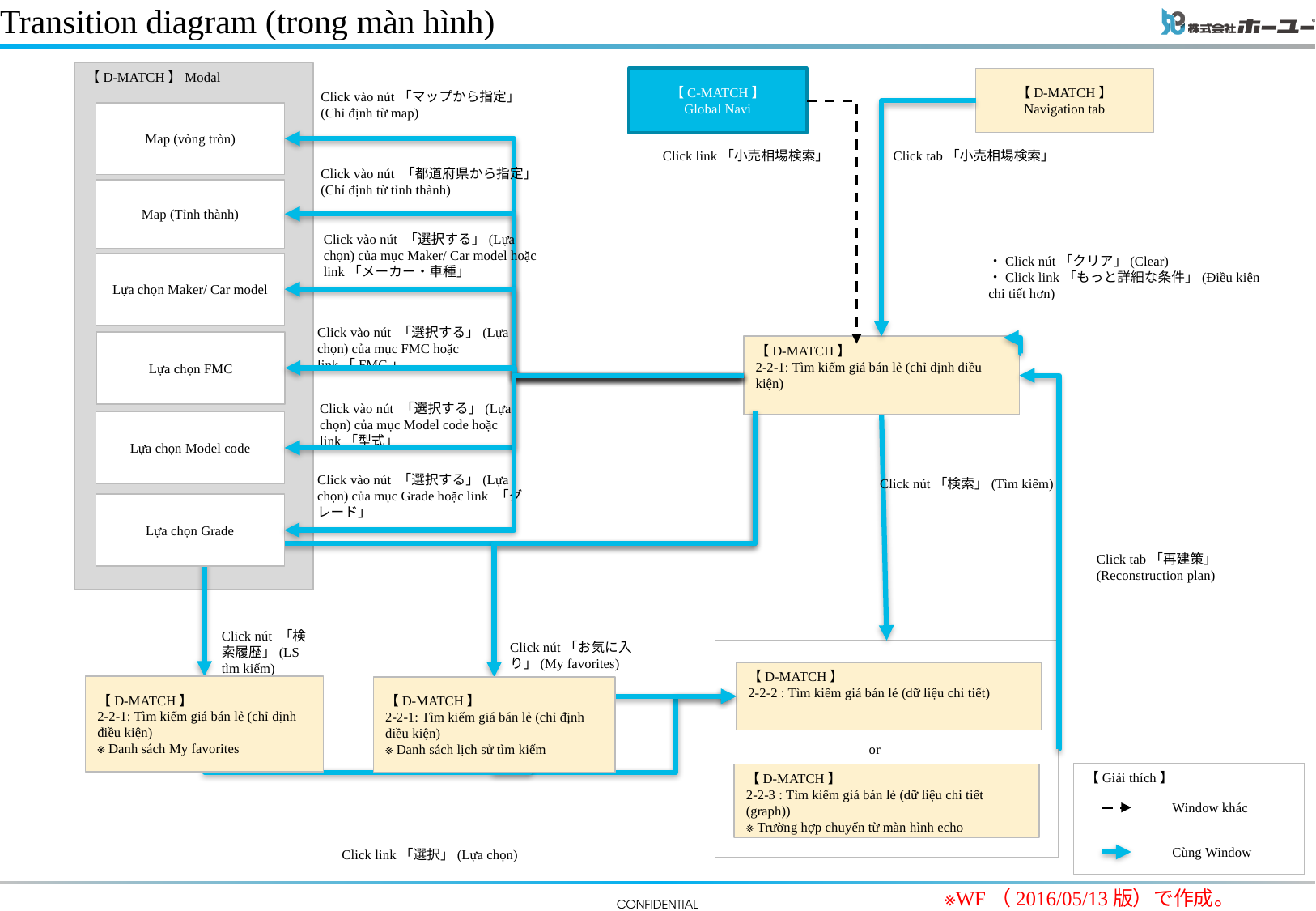

# Transition diagram (trong màn hình)
【D-MATCH】Modal
【C-MATCH】
Global Navi
【D-MATCH】
Navigation tab
Click vào nút「マップから指定」(Chỉ định từ map)
Map (vòng tròn)
Click tab「小売相場検索」
Click link「小売相場検索」
Click vào nút 「都道府県から指定」(Chỉ định từ tỉnh thành)
Map (Tỉnh thành)
Click vào nút 「選択する」(Lựa chọn) của mục Maker/ Car model hoặc link「メーカー・車種」
・Click nút「クリア」(Clear)
・Click link「もっと詳細な条件」(Điều kiện chi tiết hơn)
Lựa chọn Maker/ Car model
Click vào nút 「選択する」(Lựa chọn) của mục FMC hoặc link「FMC」
Lựa chọn FMC
【D-MATCH】
2-2-1: Tìm kiếm giá bán lẻ (chỉ định điều kiện)

Click vào nút 「選択する」(Lựa chọn) của mục Model code hoặc link「型式」
Lựa chọn Model code
Click vào nút 「選択する」(Lựa chọn) của mục Grade hoặc link 「グレード」
Click nút「検索」(Tìm kiếm)
Lựa chọn Grade
Click tab「再建策」 (Reconstruction plan)
Click nút 「検索履歴」(LS tìm kiếm)
Click nút「お気に入り」(My favorites)

【D-MATCH】
2-2-2 : Tìm kiếm giá bán lẻ (dữ liệu chi tiết)
【D-MATCH】
2-2-1: Tìm kiếm giá bán lẻ (chỉ định điều kiện)
※ Danh sách My favorites
【D-MATCH】
2-2-1: Tìm kiếm giá bán lẻ (chỉ định điều kiện)
※ Danh sách lịch sử tìm kiếm
or
【Giải thích】

Window khác
Cùng Window
【D-MATCH】
2-2-3 : Tìm kiếm giá bán lẻ (dữ liệu chi tiết (graph))
※ Trường hợp chuyển từ màn hình echo

Click link「選択」(Lựa chọn)
※WF（2016/05/13版）で作成。